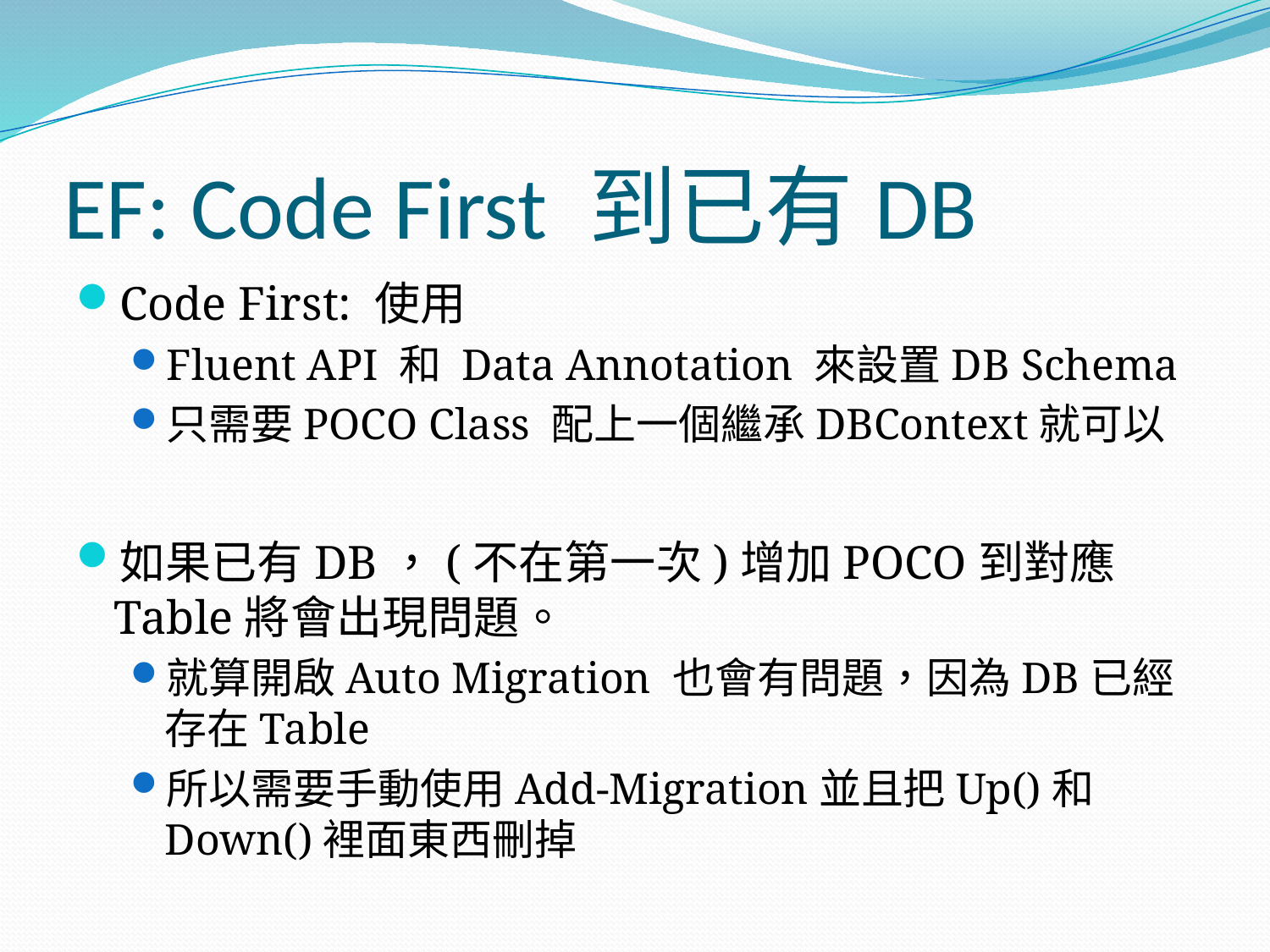

# EF: Code First 到已有DB
Code First: 使用
Fluent API 和 Data Annotation 來設置DB Schema
只需要POCO Class 配上一個繼承DBContext就可以

如果已有DB，(不在第一次)增加POCO到對應Table將會出現問題。
就算開啟Auto Migration 也會有問題，因為DB已經存在Table
所以需要手動使用Add-Migration並且把Up()和Down()裡面東西刪掉